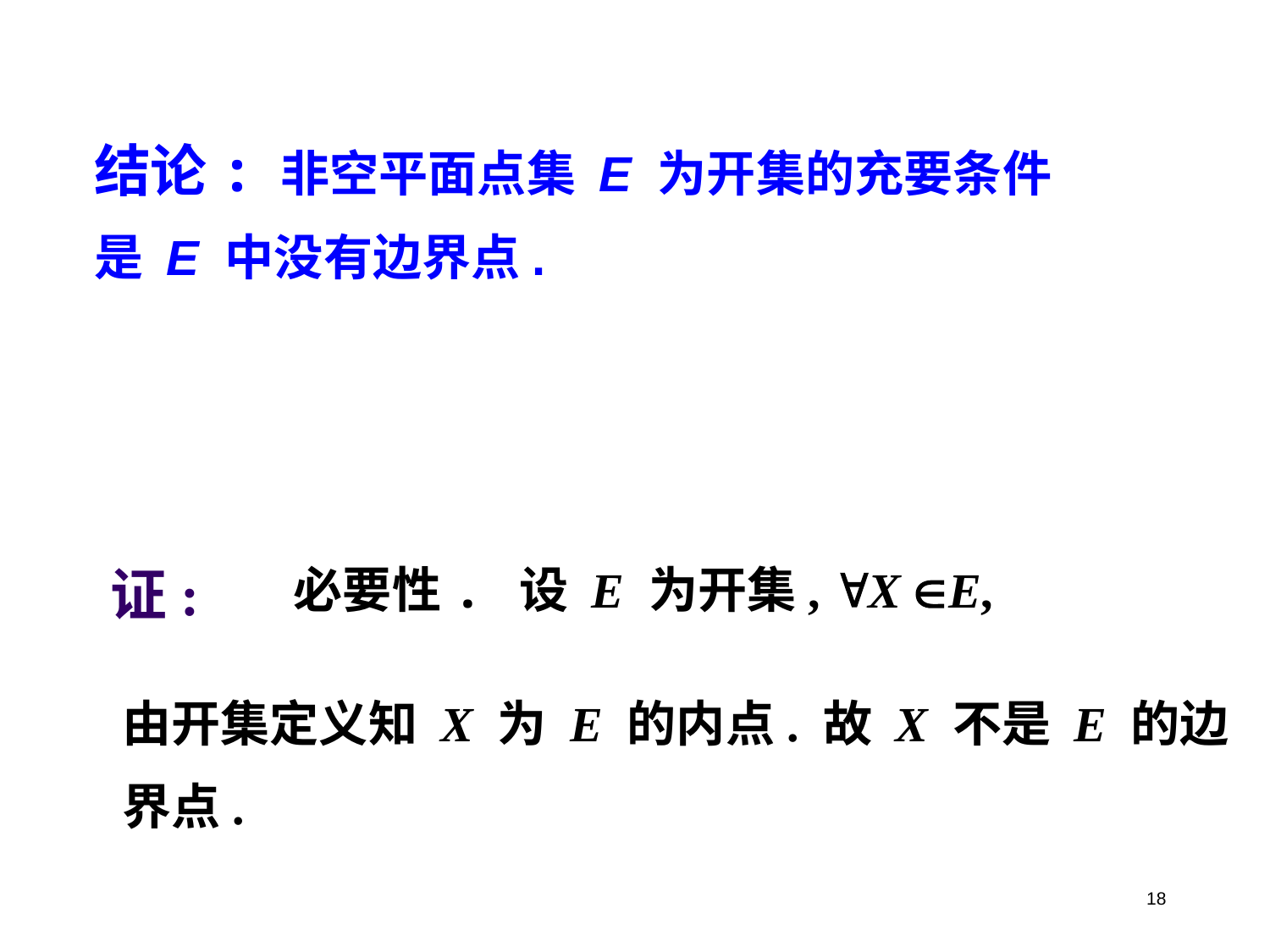

结论: 非空平面点集 E 为开集的充要条件是 E 中没有边界点.
证:
必要性.  设 E 为开集, ∀X ∈E,
由开集定义知 X 为 E 的内点. 故 X 不是 E 的边界点.
18